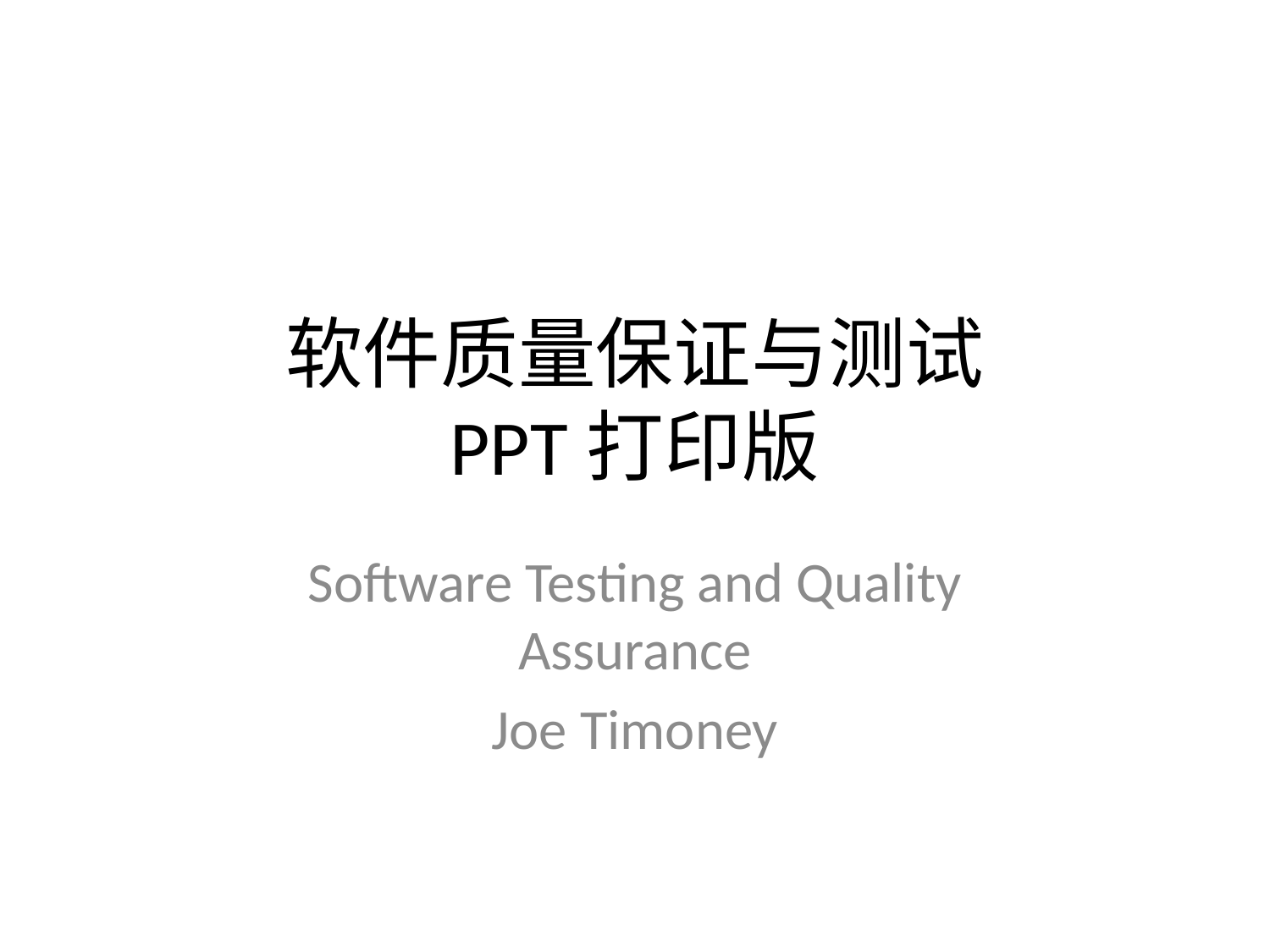

# 软件质量保证与测试 PPT打印版
Software Testing and Quality Assurance
Joe Timoney